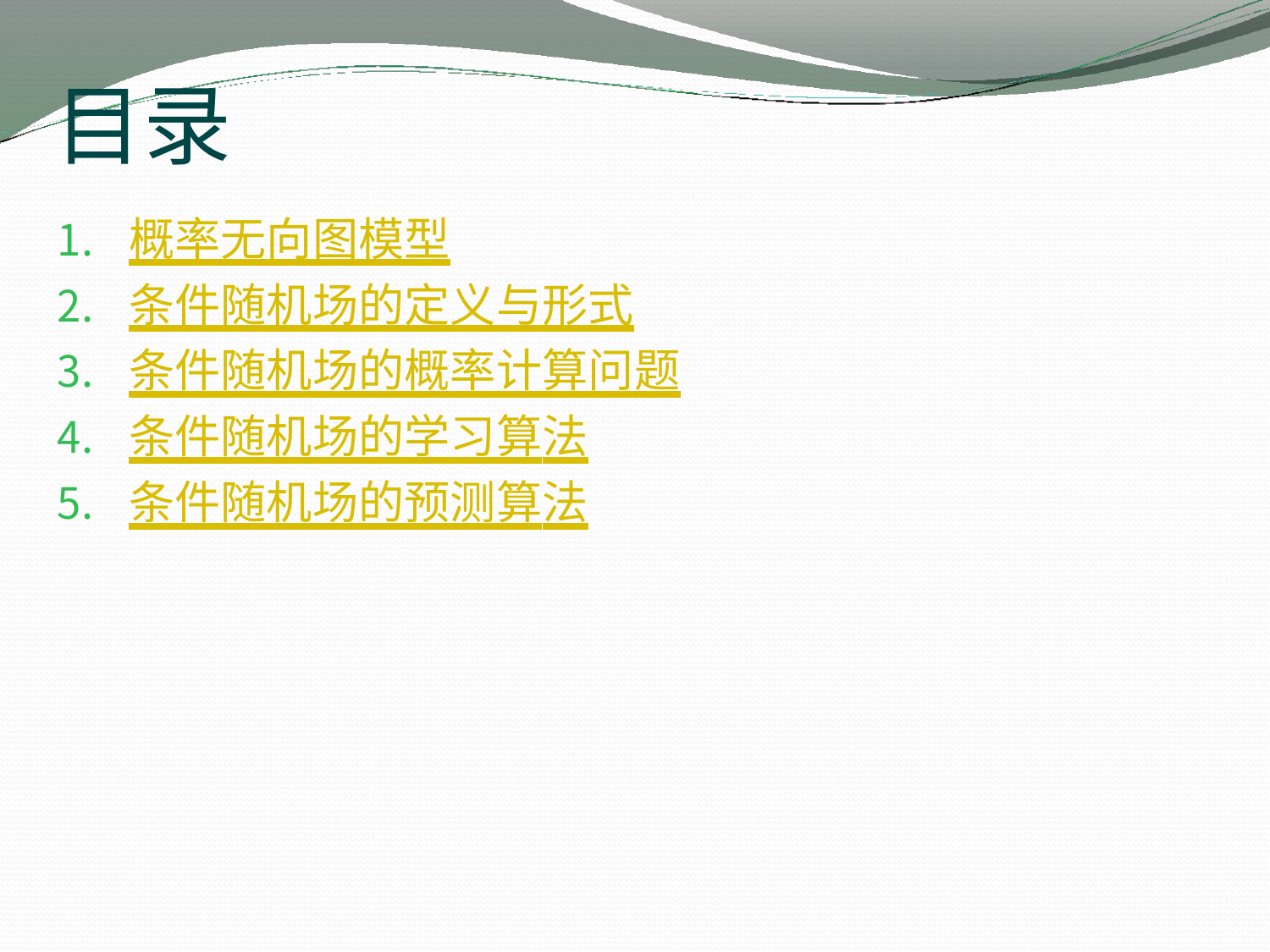

# 目录
概率无向图模型
条件随机场的定义与形式
条件随机场的概率计算问题
条件随机场的学习算法
条件随机场的预测算法